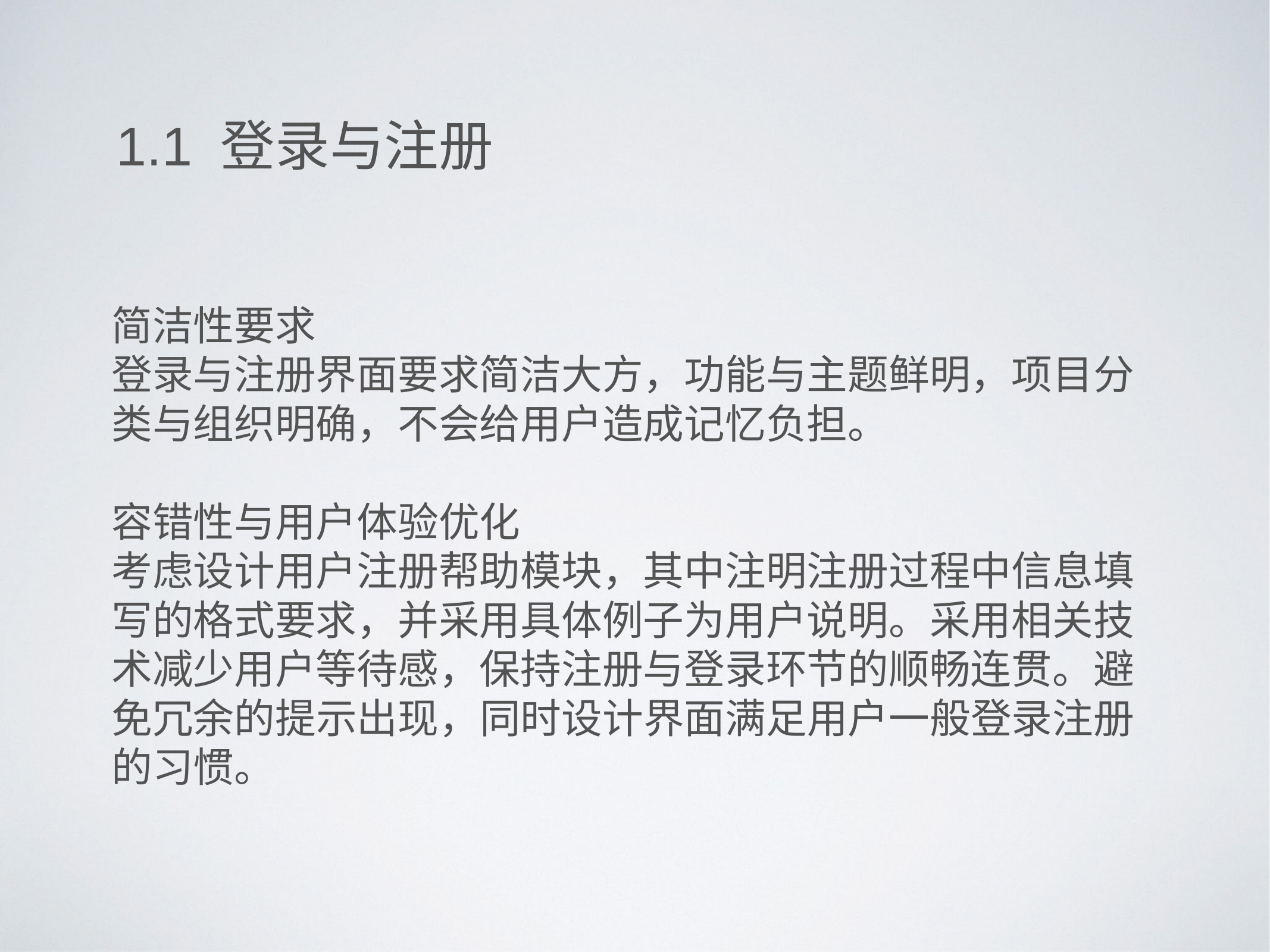

1.1 登录与注册
简洁性要求
登录与注册界面要求简洁大方，功能与主题鲜明，项目分类与组织明确，不会给用户造成记忆负担。

容错性与用户体验优化
考虑设计用户注册帮助模块，其中注明注册过程中信息填写的格式要求，并采用具体例子为用户说明。采用相关技术减少用户等待感，保持注册与登录环节的顺畅连贯。避免冗余的提示出现，同时设计界面满足用户一般登录注册的习惯。